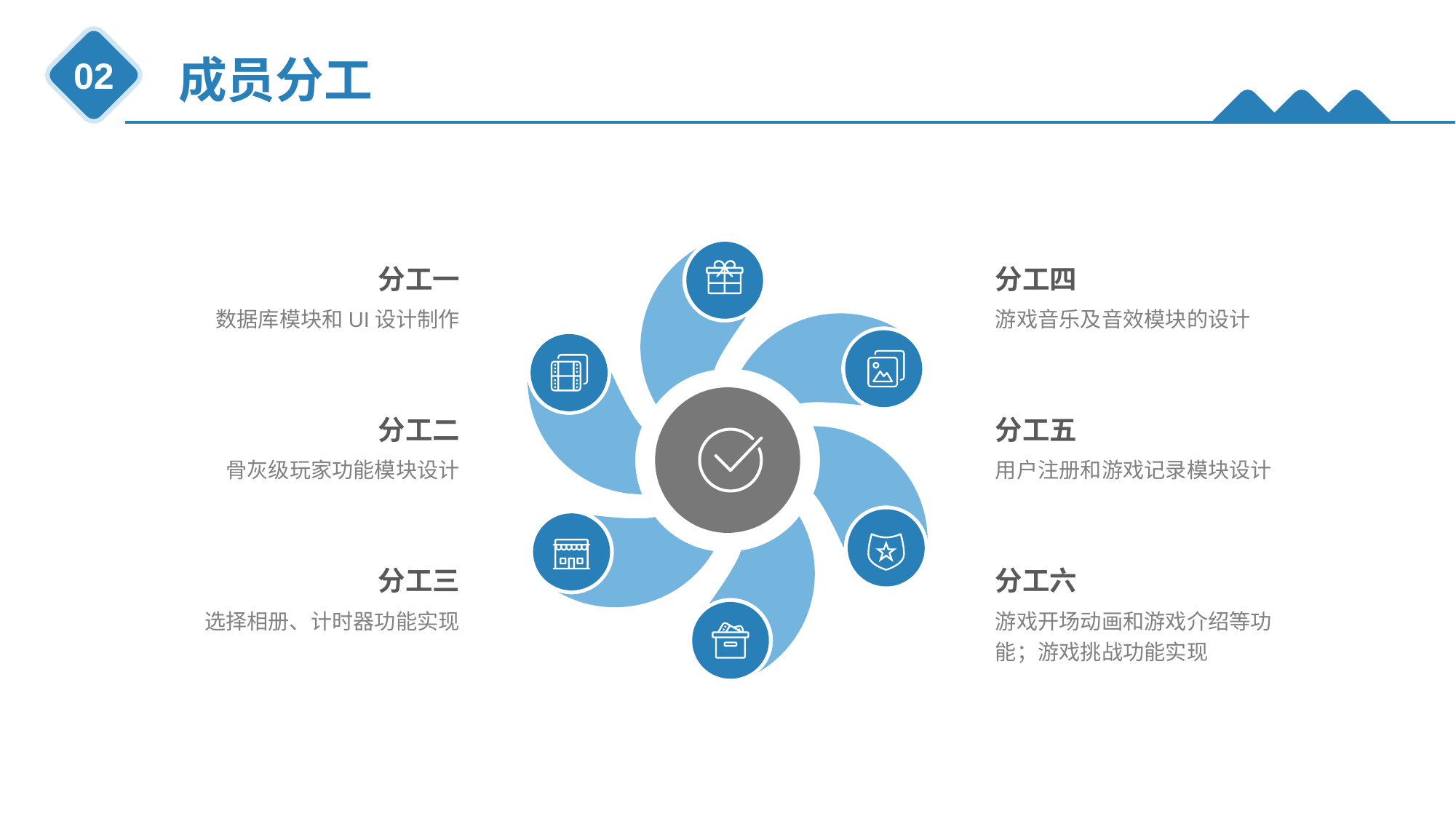

成员分工
02

分工一
数据库模块和UI设计制作
分工四
游戏音乐及音效模块的设计
分工二
骨灰级玩家功能模块设计
分工五
用户注册和游戏记录模块设计
分工三
选择相册、计时器功能实现
分工六
游戏开场动画和游戏介绍等功能；游戏挑战功能实现